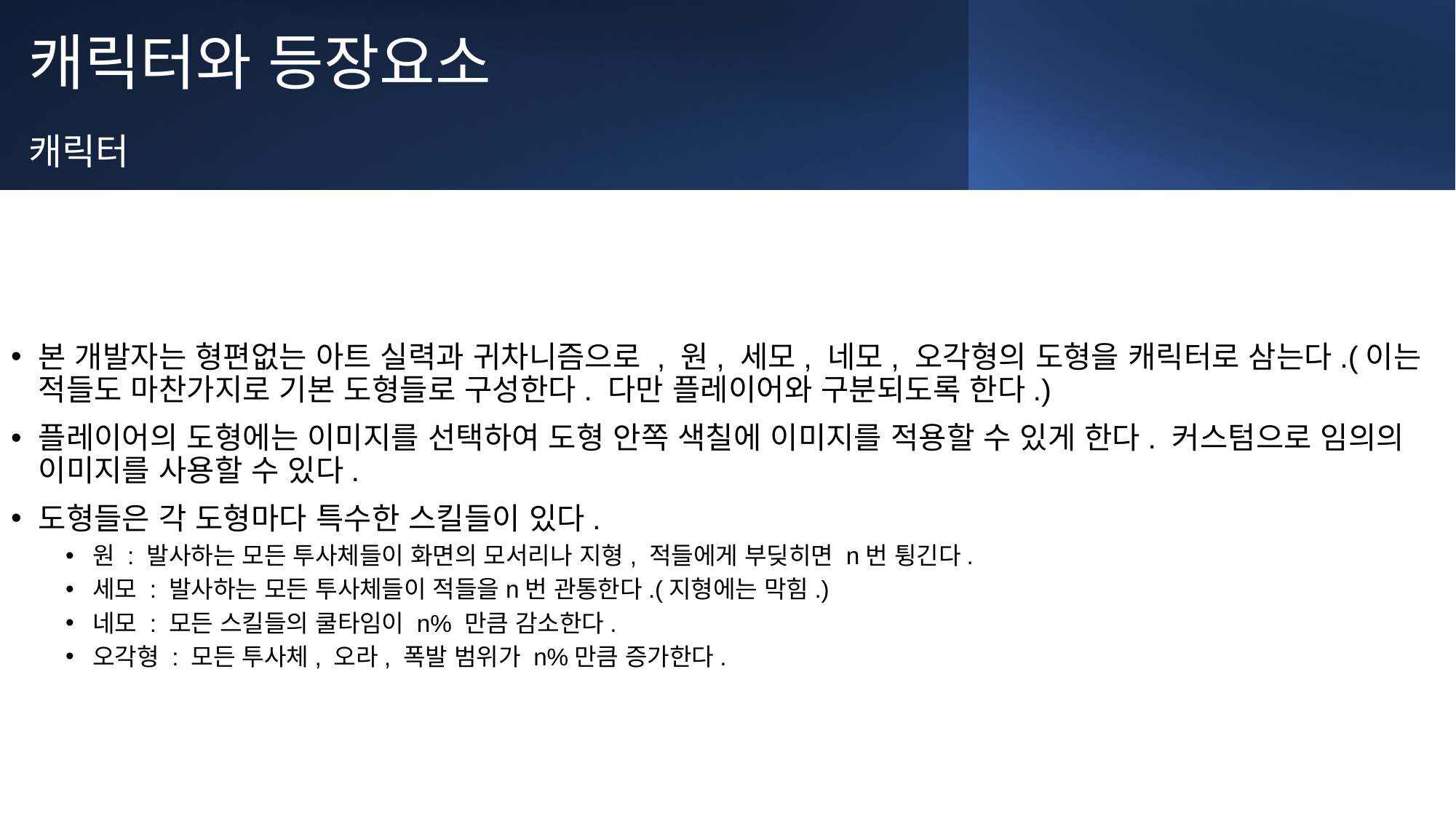

캐릭터와 등장요소
# 캐릭터
본 개발자는 형편없는 아트 실력과 귀차니즘으로 , 원, 세모, 네모, 오각형의 도형을 캐릭터로 삼는다.(이는 적들도 마찬가지로 기본 도형들로 구성한다. 다만 플레이어와 구분되도록 한다.)
플레이어의 도형에는 이미지를 선택하여 도형 안쪽 색칠에 이미지를 적용할 수 있게 한다. 커스텀으로 임의의 이미지를 사용할 수 있다.
도형들은 각 도형마다 특수한 스킬들이 있다.
원 : 발사하는 모든 투사체들이 화면의 모서리나 지형, 적들에게 부딪히면 n번 튕긴다.
세모 : 발사하는 모든 투사체들이 적들을n번 관통한다.(지형에는 막힘.)
네모 : 모든 스킬들의 쿨타임이 n% 만큼 감소한다.
오각형 : 모든 투사체, 오라, 폭발 범위가 n%만큼 증가한다.